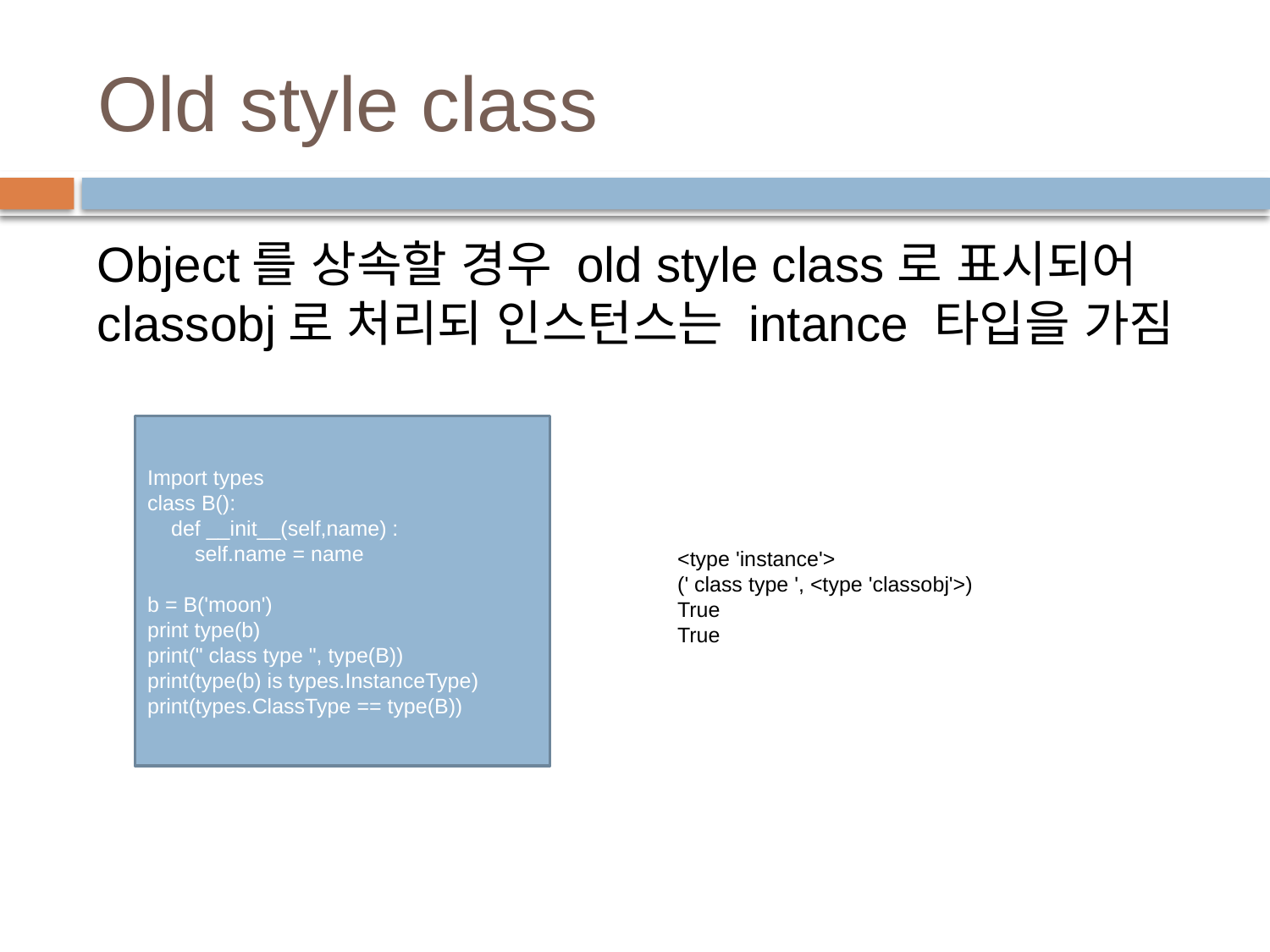

# Old style class
Object를 상속할 경우 old style class로 표시되어 classobj로 처리되 인스턴스는 intance 타입을 가짐
Import types
class B():
    def __init__(self,name) :
        self.name = name

b = B('moon')
print type(b)
print(" class type ", type(B))
print(type(b) is types.InstanceType)
print(types.ClassType == type(B))
<type 'instance'>
(' class type ', <type 'classobj'>)
True
True